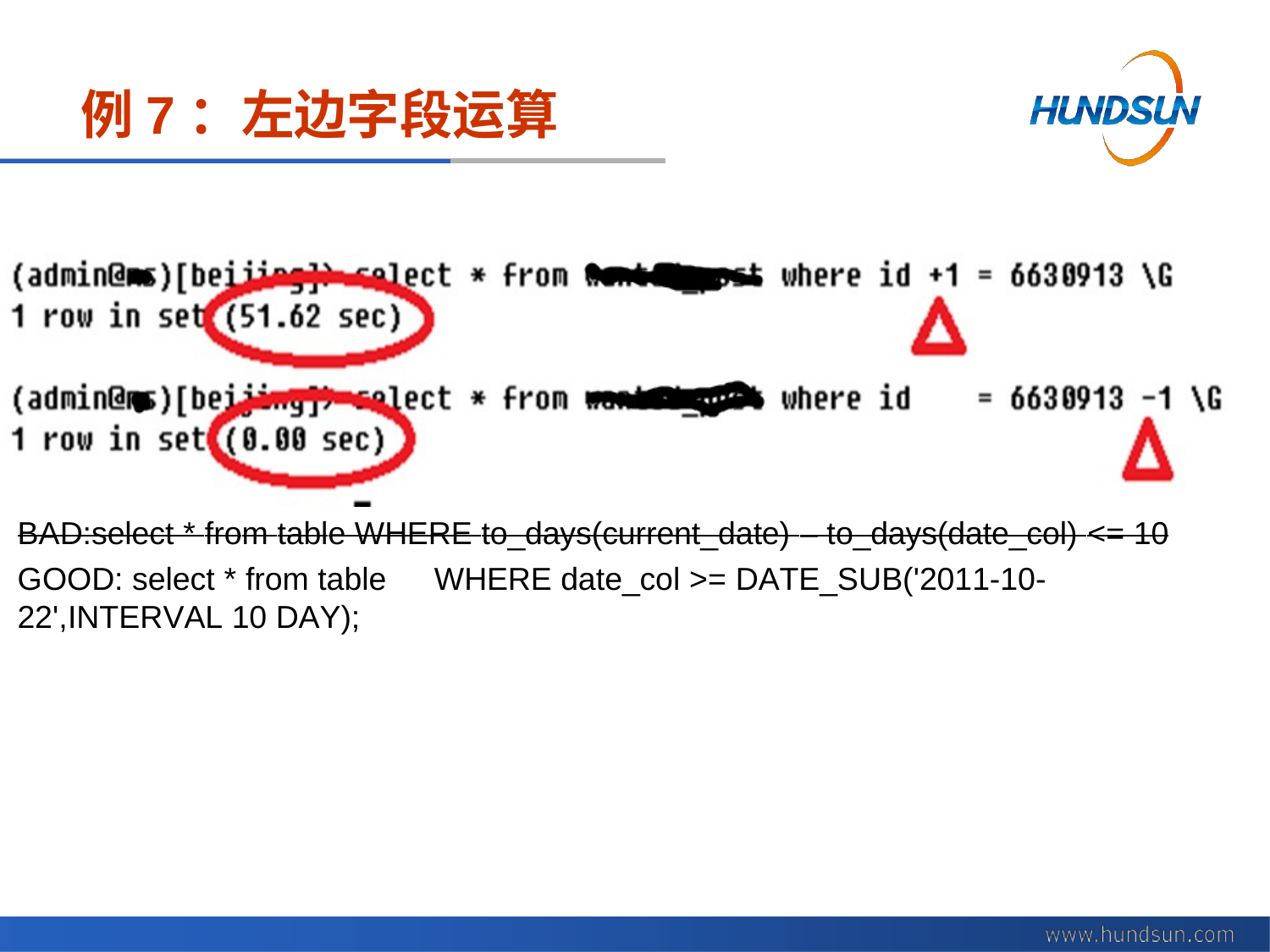

# 例7：左边字段运算

BAD:select * from table WHERE to_days(current_date) – to_days(date_col) <= 10
GOOD: select * from table	WHERE date_col >= DATE_SUB('2011-10- 22',INTERVAL 10 DAY);